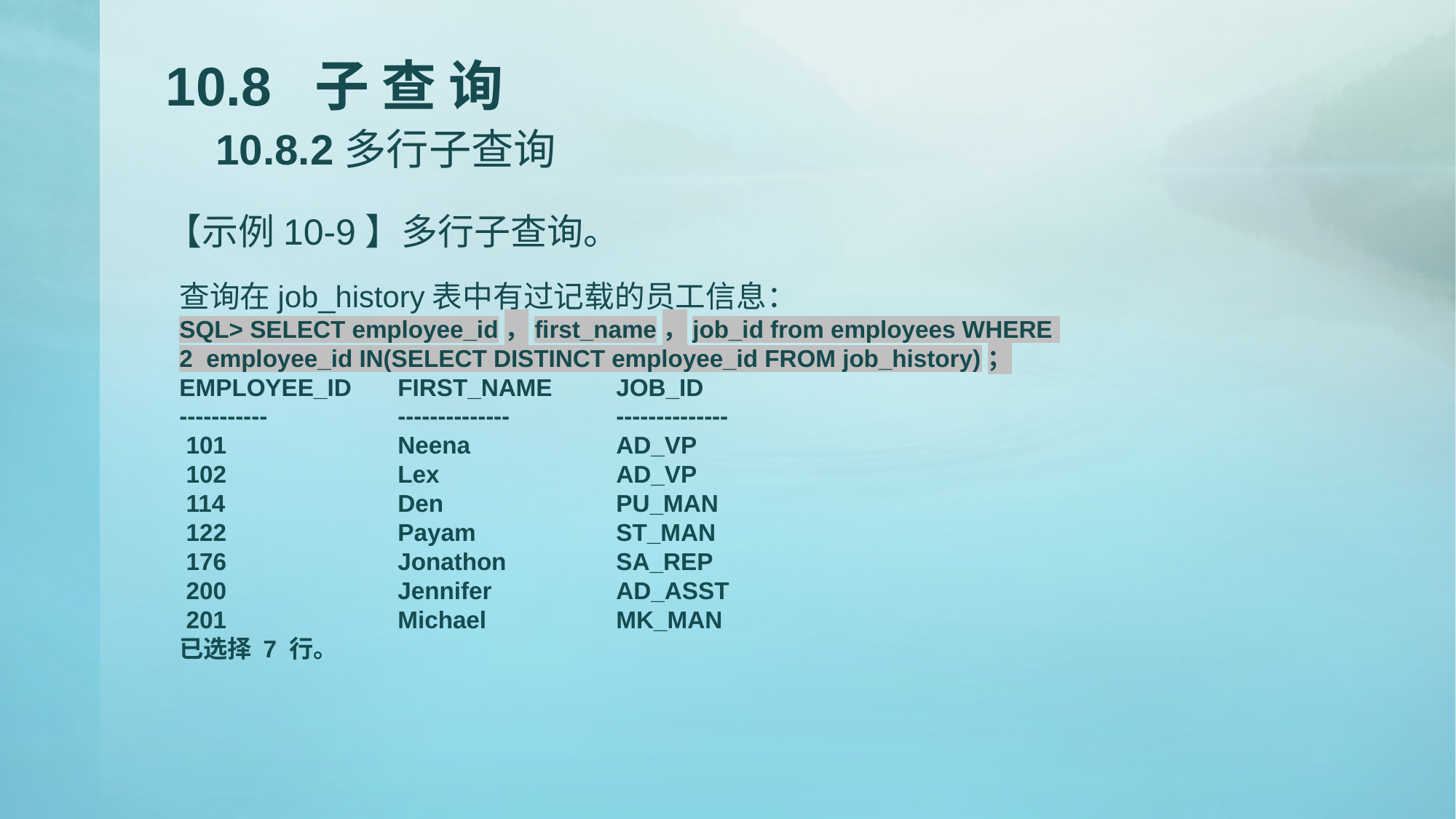

# 10.8  子 查 询 10.8.2多行子查询
【示例10-9】多行子查询。
查询在job_history表中有过记载的员工信息：
SQL> SELECT employee_id，first_name，job_id from employees WHERE
2  employee_id IN(SELECT DISTINCT employee_id FROM job_history)；
EMPLOYEE_ID	FIRST_NAME	JOB_ID
-----------		-------------- 	--------------
 101		Neena		AD_VP
 102		Lex		AD_VP
 114		Den		PU_MAN
 122		Payam		ST_MAN
 176		Jonathon		SA_REP
 200		Jennifer		AD_ASST
 201		Michael		MK_MAN
已选择 7 行。